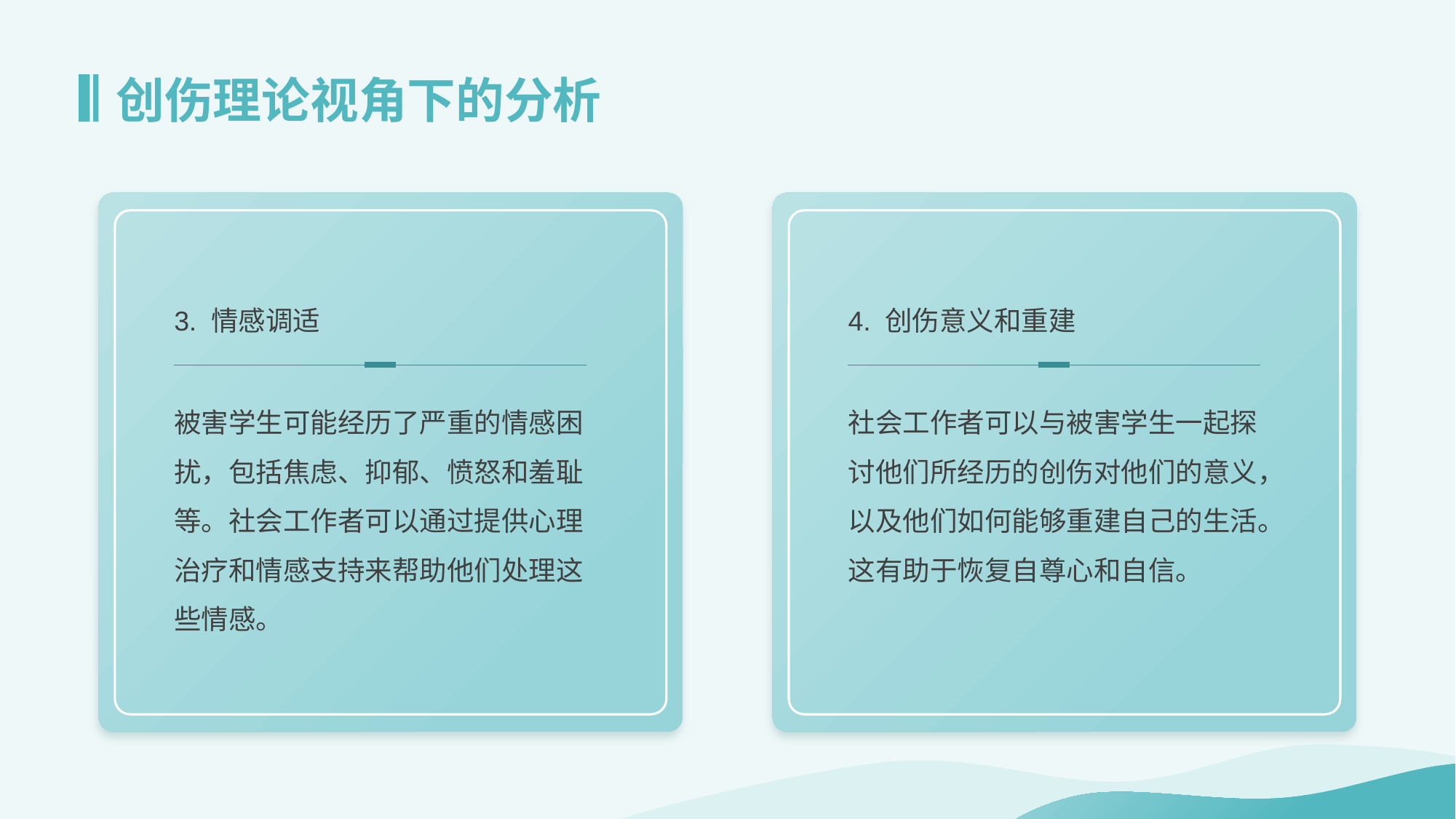

# 创伤理论视角下的分析

3. 情感调适
4. 创伤意义和重建
被害学生可能经历了严重的情感困扰，包括焦虑、抑郁、愤怒和羞耻等。社会工作者可以通过提供心理治疗和情感支持来帮助他们处理这些情感。
社会工作者可以与被害学生一起探讨他们所经历的创伤对他们的意义，以及他们如何能够重建自己的生活。这有助于恢复自尊心和自信。